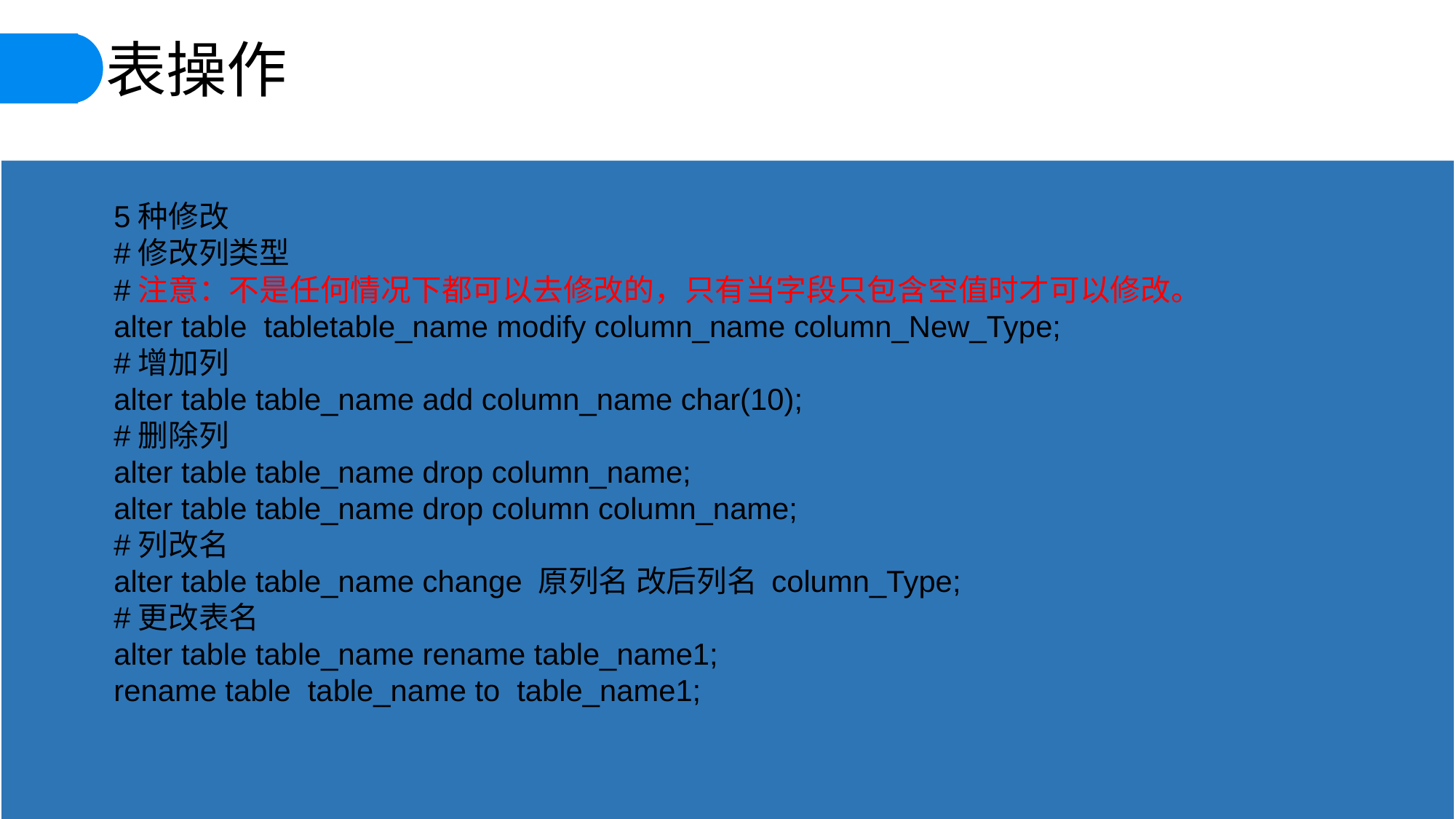

表操作

5种修改
#修改列类型
#注意：不是任何情况下都可以去修改的，只有当字段只包含空值时才可以修改。
alter table  tabletable_name modify column_name column_New_Type;
#增加列
alter table table_name add column_name char(10);
#删除列
alter table table_name drop column_name;
alter table table_name drop column column_name;
#列改名
alter table table_name change 原列名 改后列名 column_Type;
#更改表名
alter table table_name rename table_name1;
rename table  table_name to  table_name1;